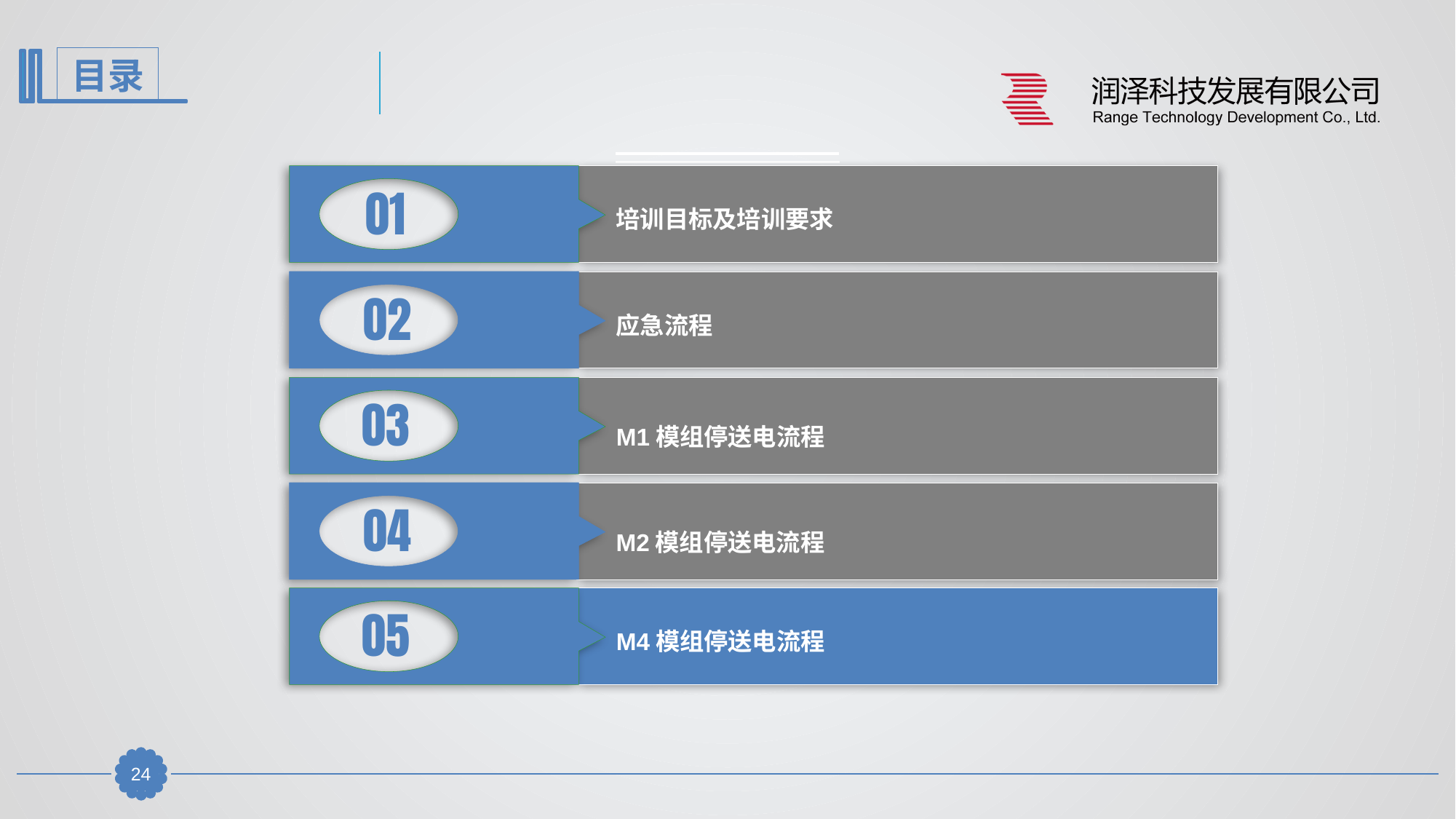

01
培训目标及培训要求

02
应急流程

03
M1模组停送电流程

04
M2模组停送电流程

05
M4模组停送电流程

24